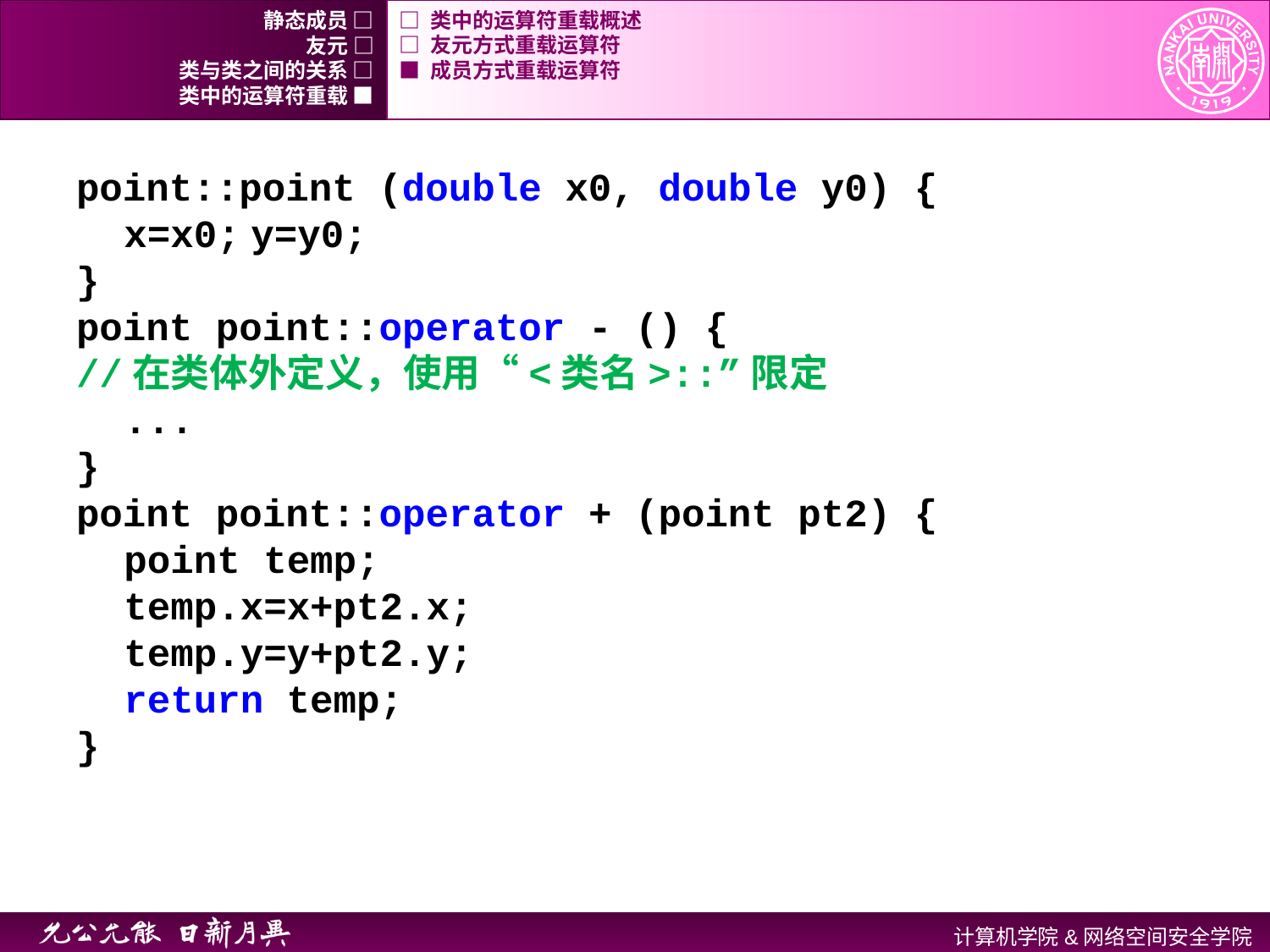

静态成员 □
□ 类中的运算符重载概述
友元 □
□ 友元方式重载运算符
类与类之间的关系 □
■ 成员方式重载运算符
类中的运算符重载 ■

point::point (double x0, double y0) {
	x=x0;	y=y0;
}
point point::operator - () {
//在类体外定义，使用“<类名>::”限定
	...
}
point point::operator + (point pt2) {
	point temp;
	temp.x=x+pt2.x;
	temp.y=y+pt2.y;
	return temp;
}